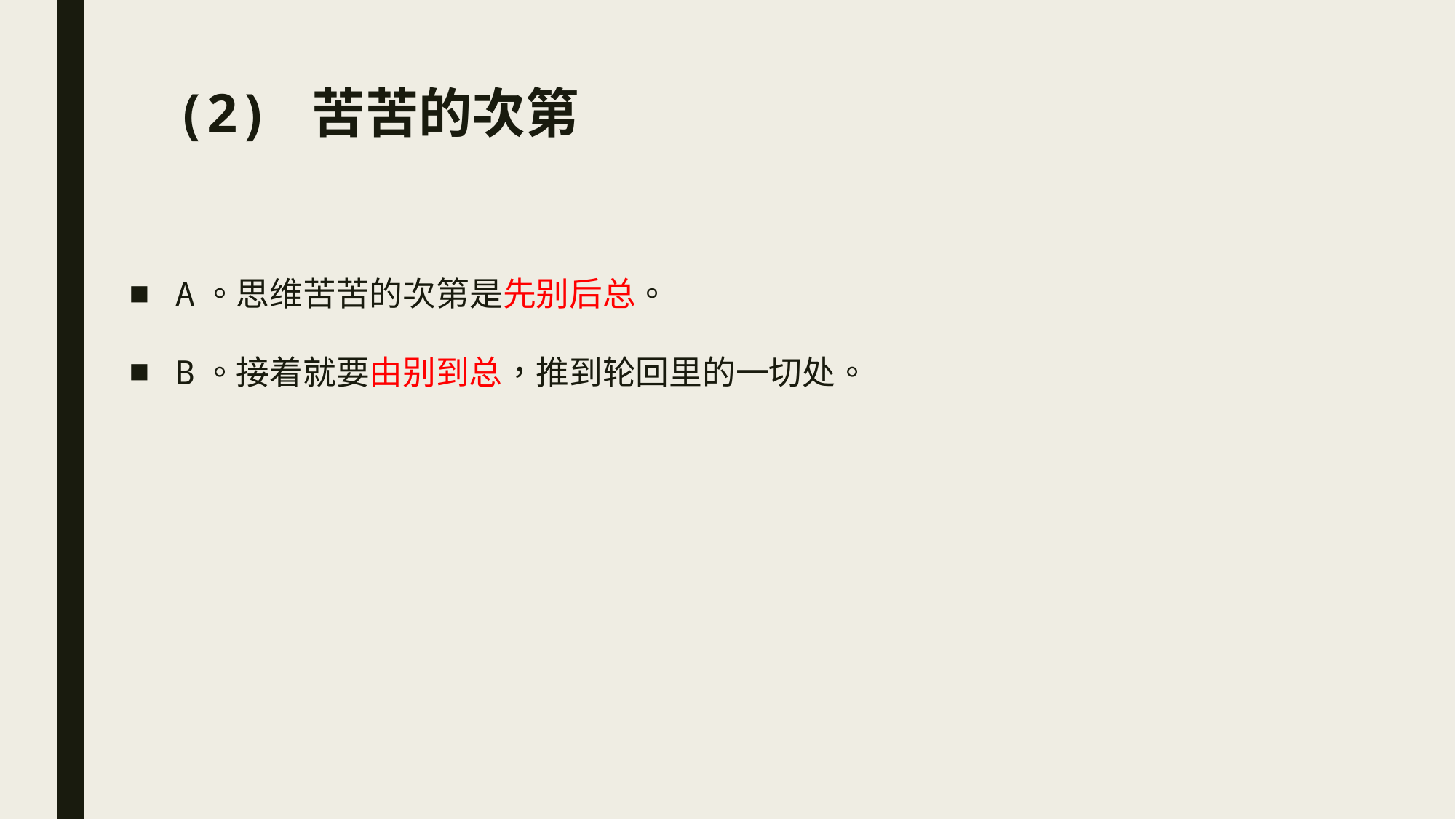

# (2) 苦苦的次第
A。思维苦苦的次第是先别后总。
B。接着就要由别到总，推到轮回里的一切处。